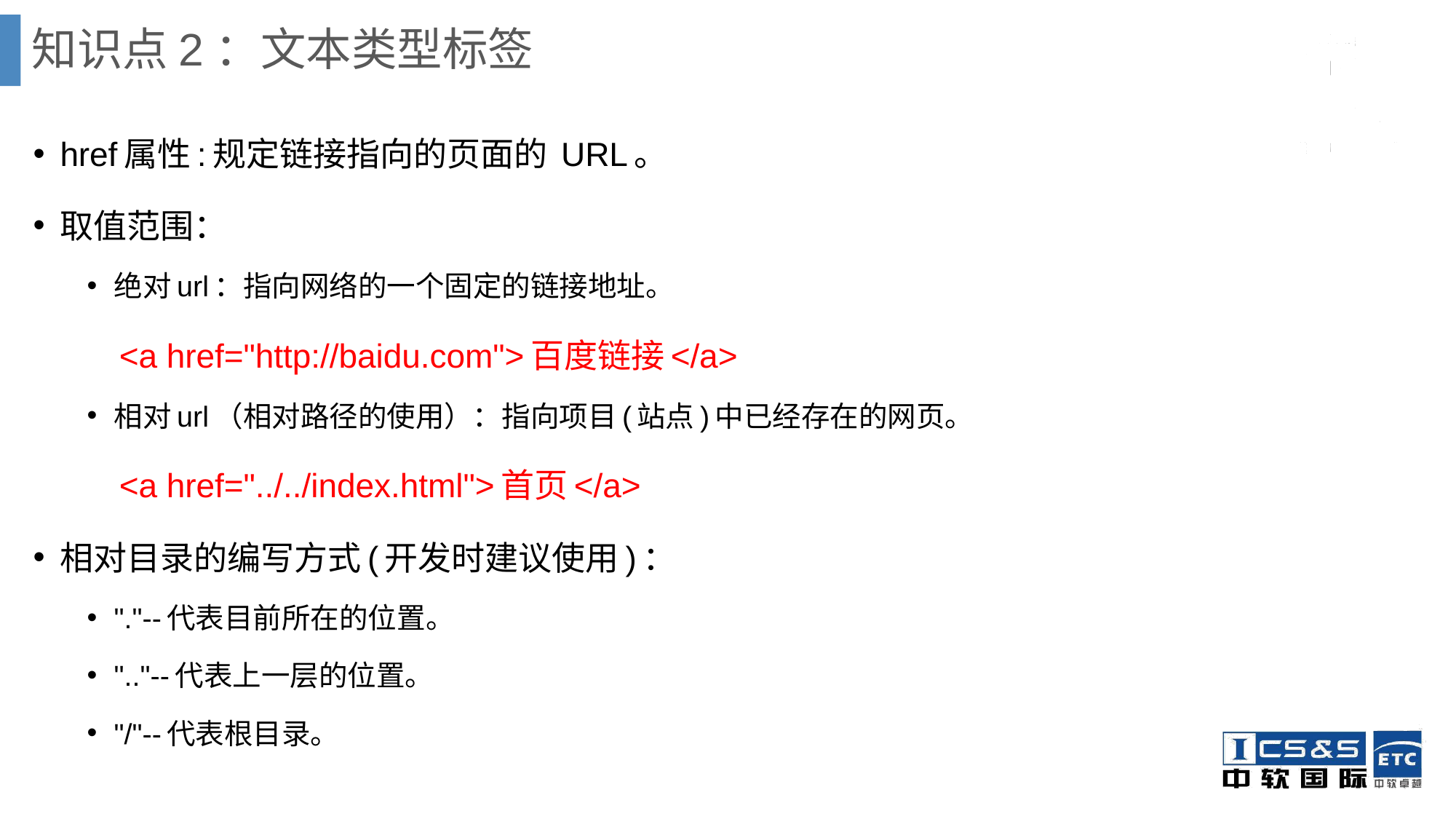

# 知识点2：文本类型标签
href属性:规定链接指向的页面的 URL。
取值范围：
绝对url：指向网络的一个固定的链接地址。
	<a href="http://baidu.com">百度链接</a>
相对url（相对路径的使用）：指向项目(站点)中已经存在的网页。
	<a href="../../index.html">首页</a>
相对目录的编写方式(开发时建议使用)：
"."--代表目前所在的位置。
".."--代表上一层的位置。
"/"--代表根目录。